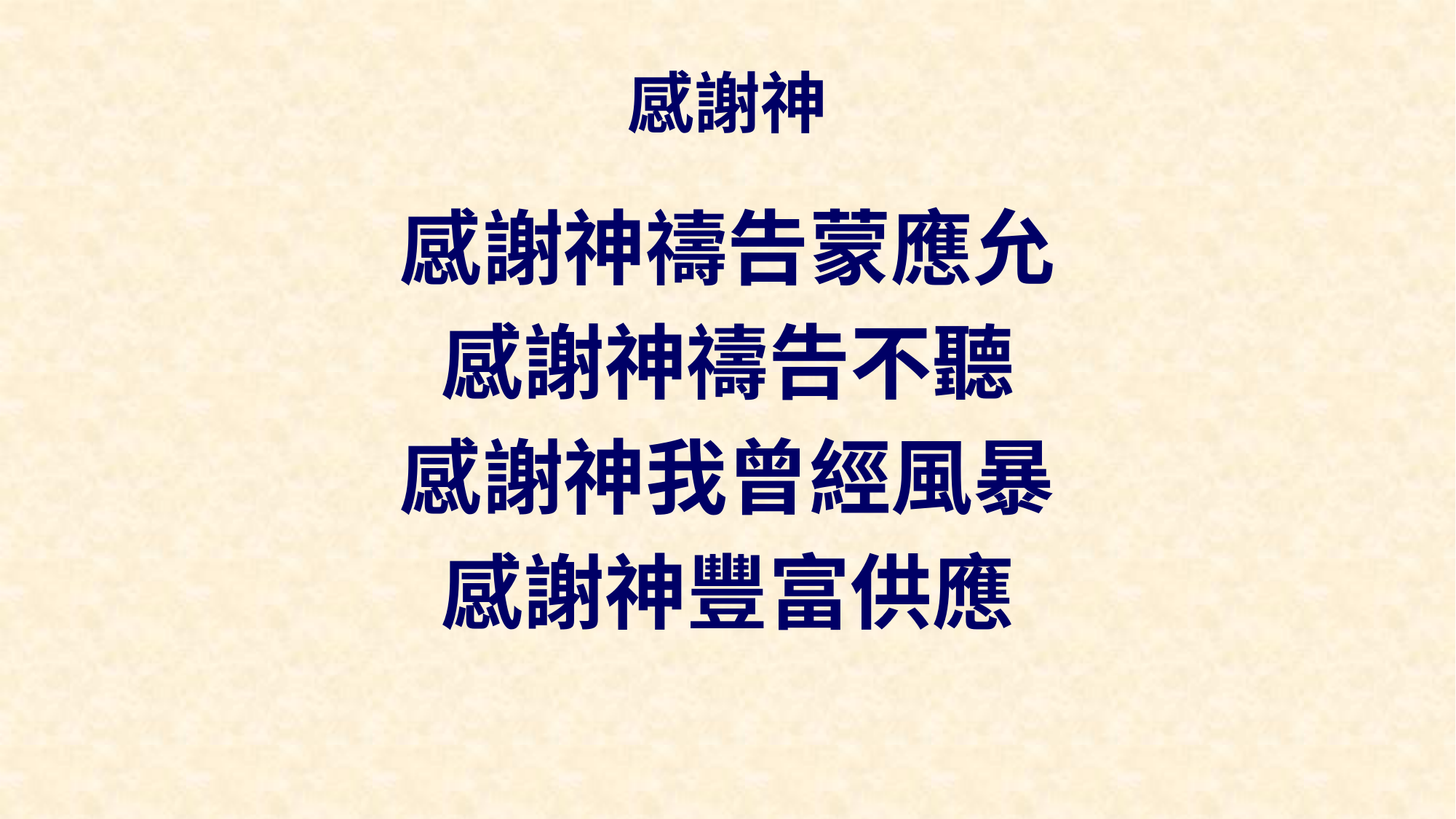

# 感謝神
感謝神禱告蒙應允
感謝神禱告不聽
感謝神我曾經風暴
感謝神豐富供應